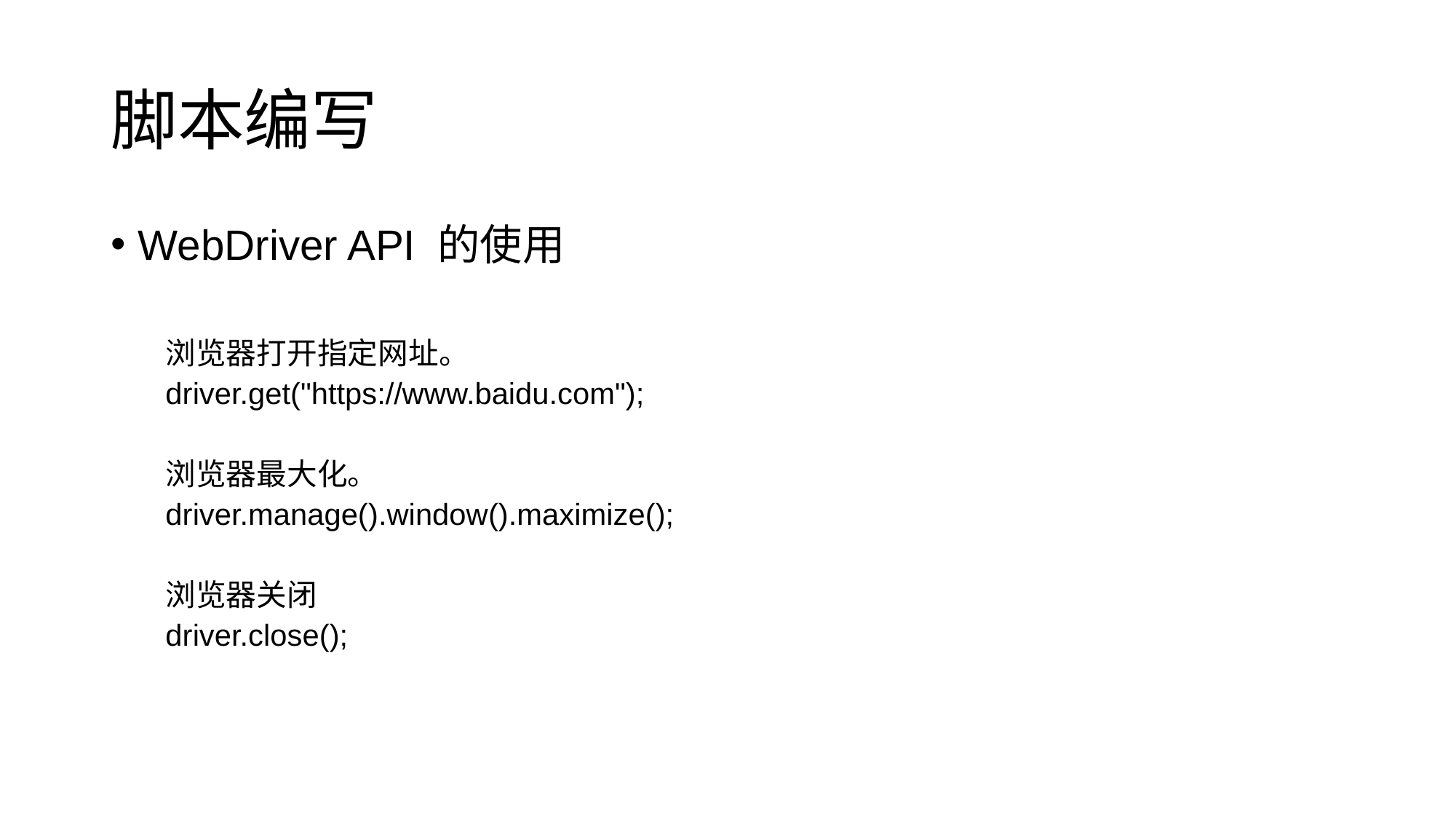

# 脚本编写
WebDriver API 的使用

浏览器打开指定网址。
driver.get("https://www.baidu.com");

浏览器最大化。
driver.manage().window().maximize();

浏览器关闭
driver.close();